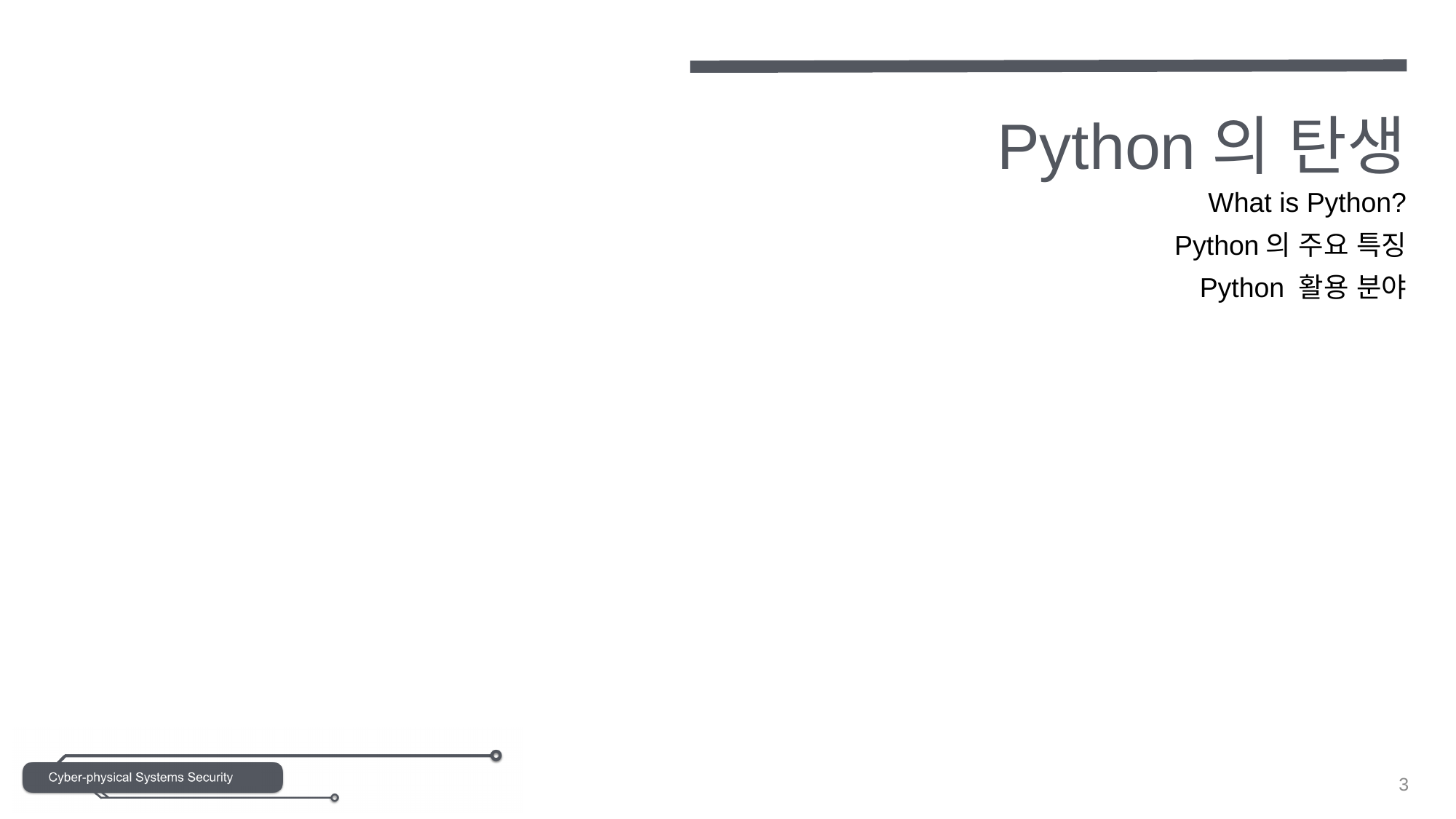

# Python의 탄생
What is Python?
Python의 주요 특징
Python 활용 분야

3